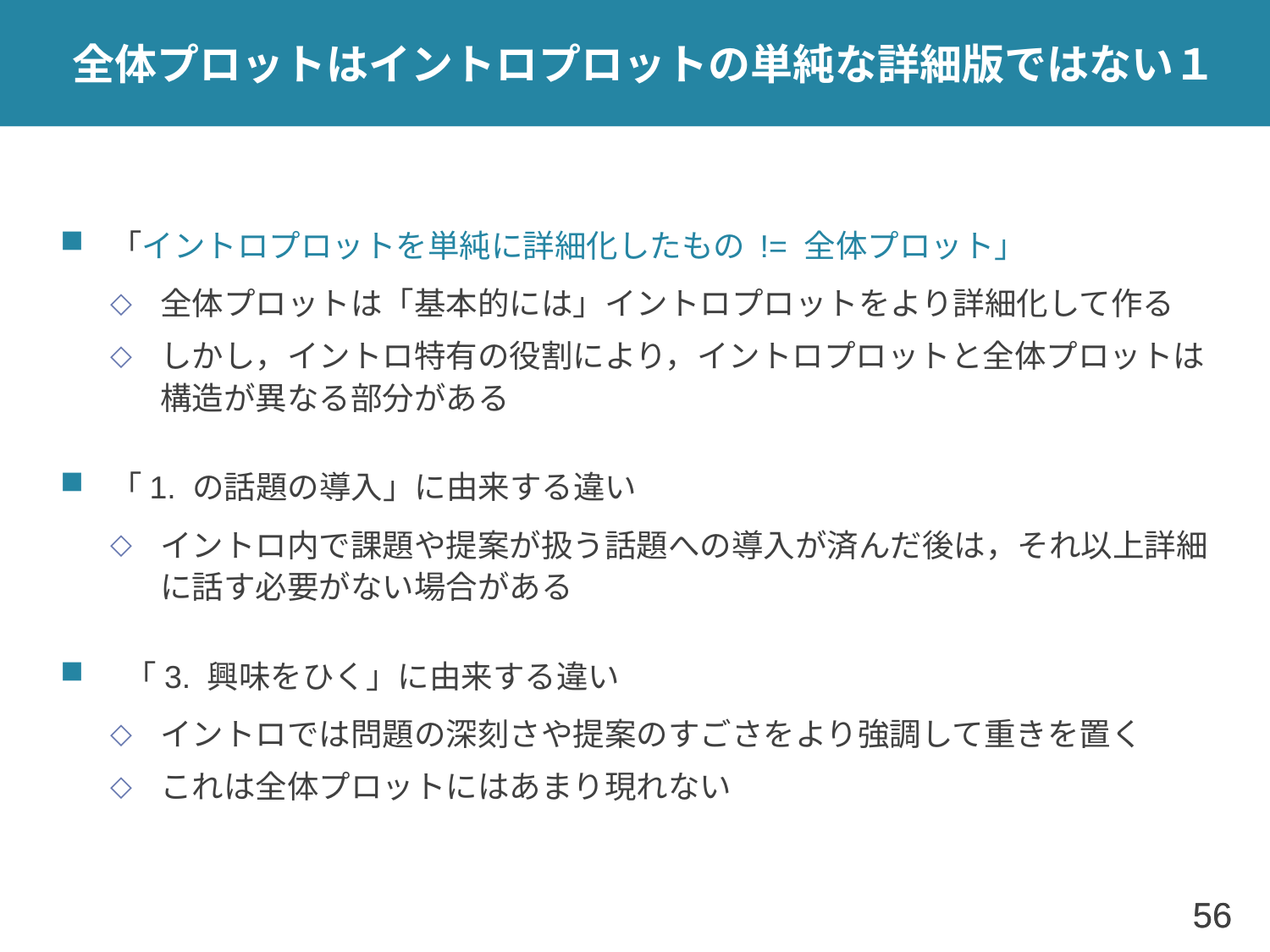

# 全体プロットはイントロプロットの単純な詳細版ではない１
「イントロプロットを単純に詳細化したもの != 全体プロット」
全体プロットは「基本的には」イントロプロットをより詳細化して作る
しかし，イントロ特有の役割により，イントロプロットと全体プロットは構造が異なる部分がある
「1. の話題の導入」に由来する違い
イントロ内で課題や提案が扱う話題への導入が済んだ後は，それ以上詳細に話す必要がない場合がある
 「3. 興味をひく」に由来する違い
イントロでは問題の深刻さや提案のすごさをより強調して重きを置く
これは全体プロットにはあまり現れない